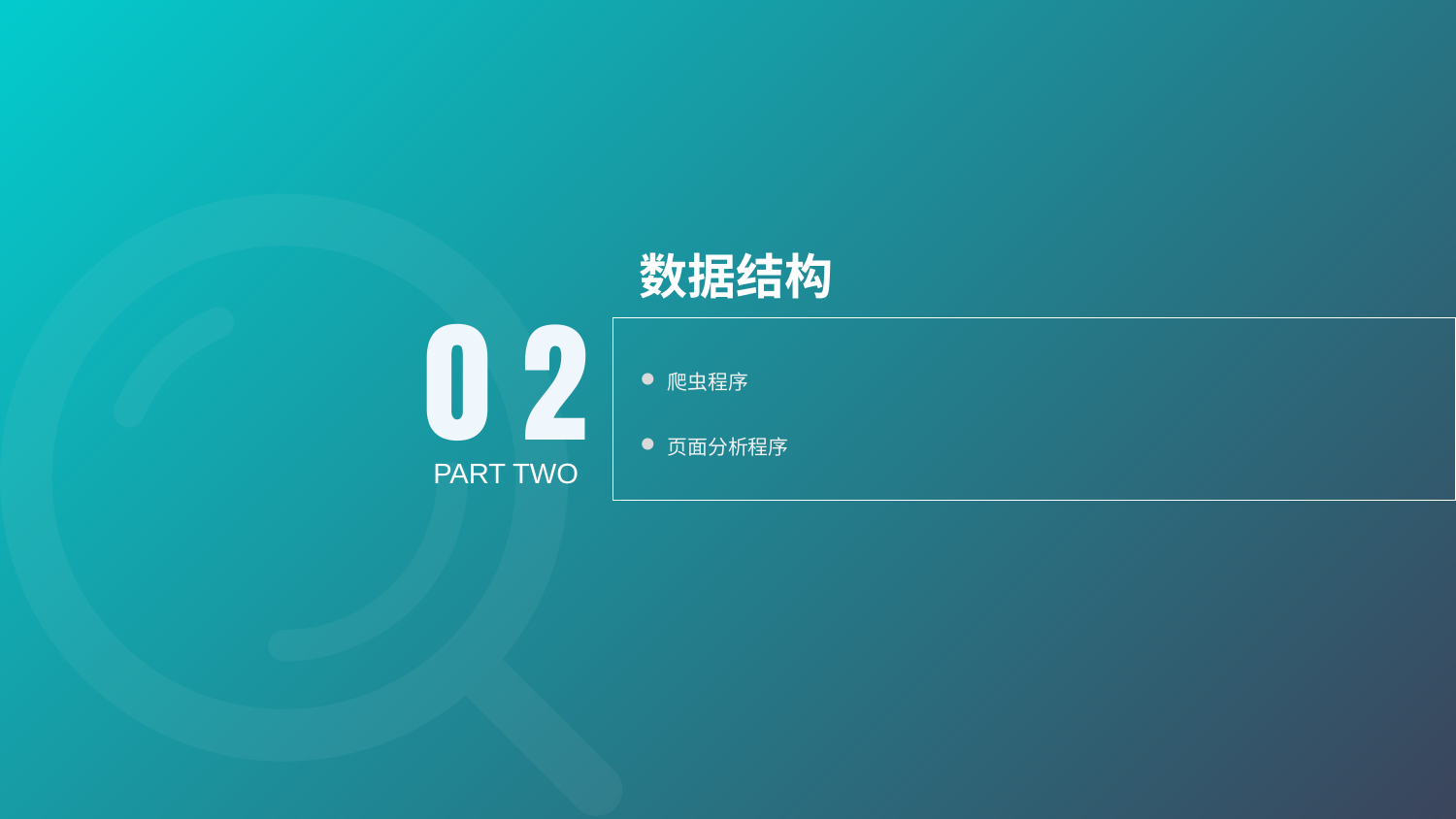

数据结构
0 2

爬虫程序

页面分析程序
PART TWO